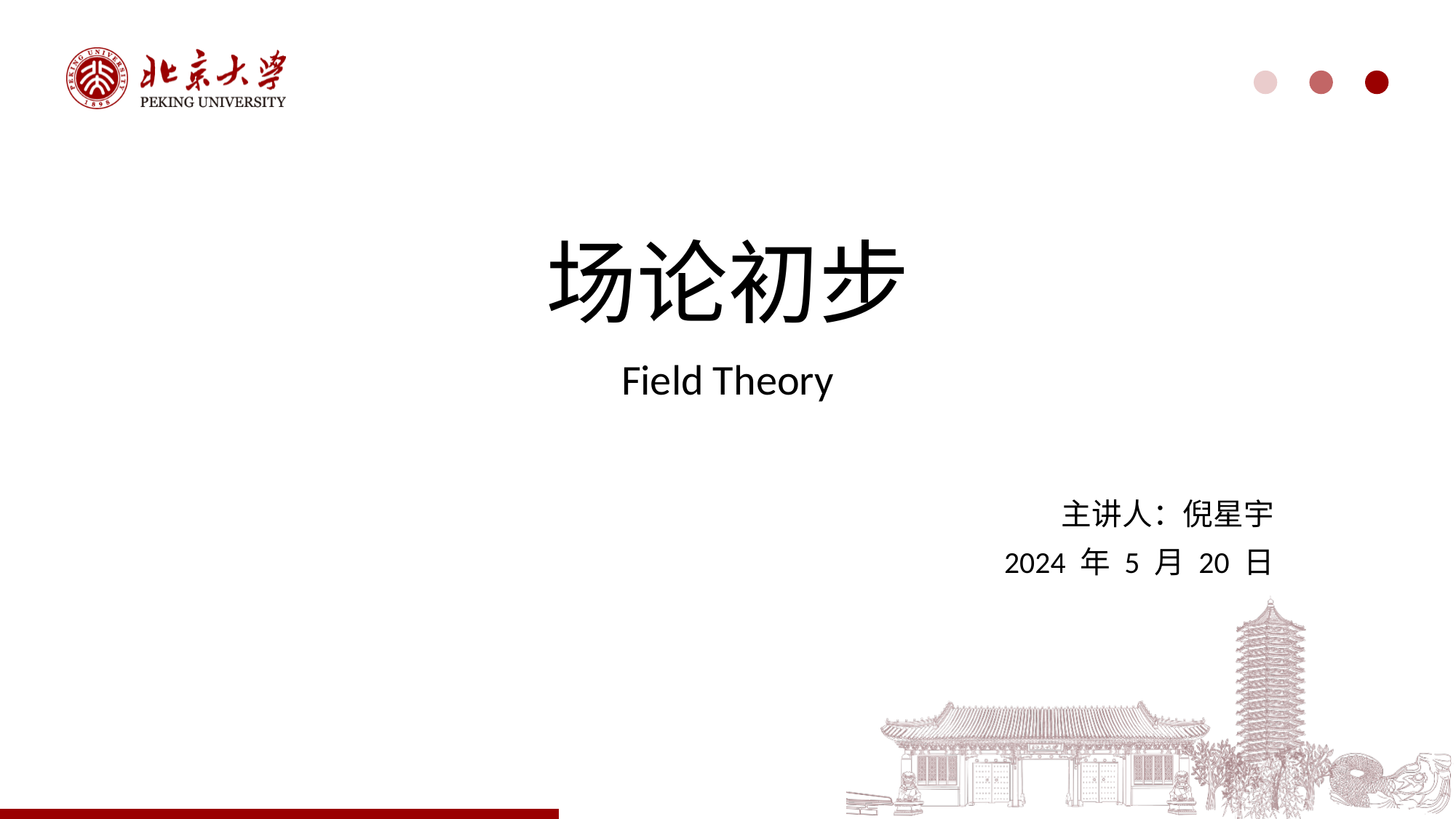

# 场论初步
Field Theory
主讲人：倪星宇
2024 年 5 月 20 日